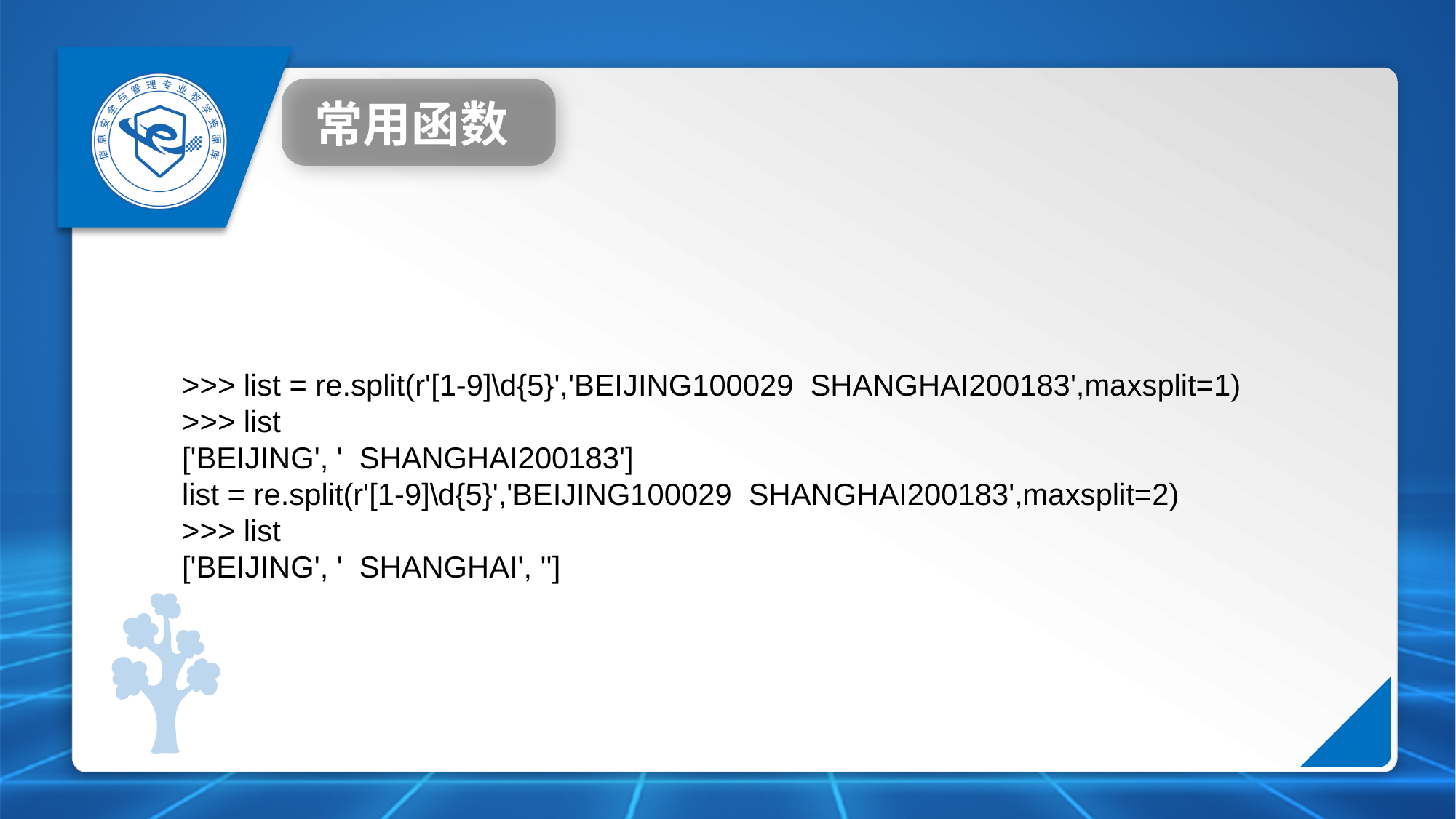

常用函数
>>> list = re.split(r'[1-9]\d{5}','BEIJING100029  SHANGHAI200183',maxsplit=1)
>>> list
['BEIJING', '  SHANGHAI200183']
list = re.split(r'[1-9]\d{5}','BEIJING100029  SHANGHAI200183',maxsplit=2)
>>> list
['BEIJING', '  SHANGHAI', '']